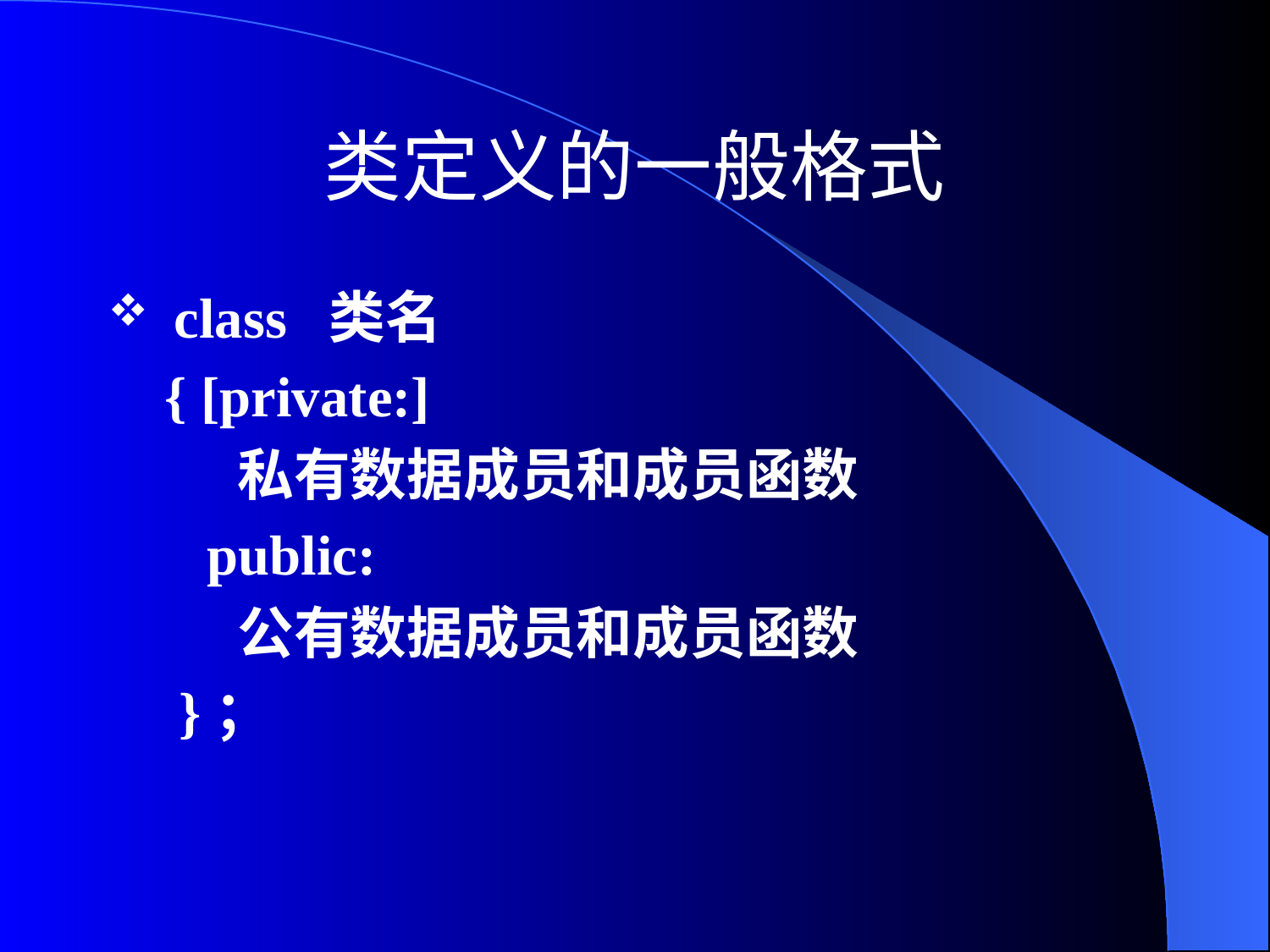

# 类定义的一般格式
class  类名
    { [private:]
         私有数据成员和成员函数
       public:
         公有数据成员和成员函数
     }；